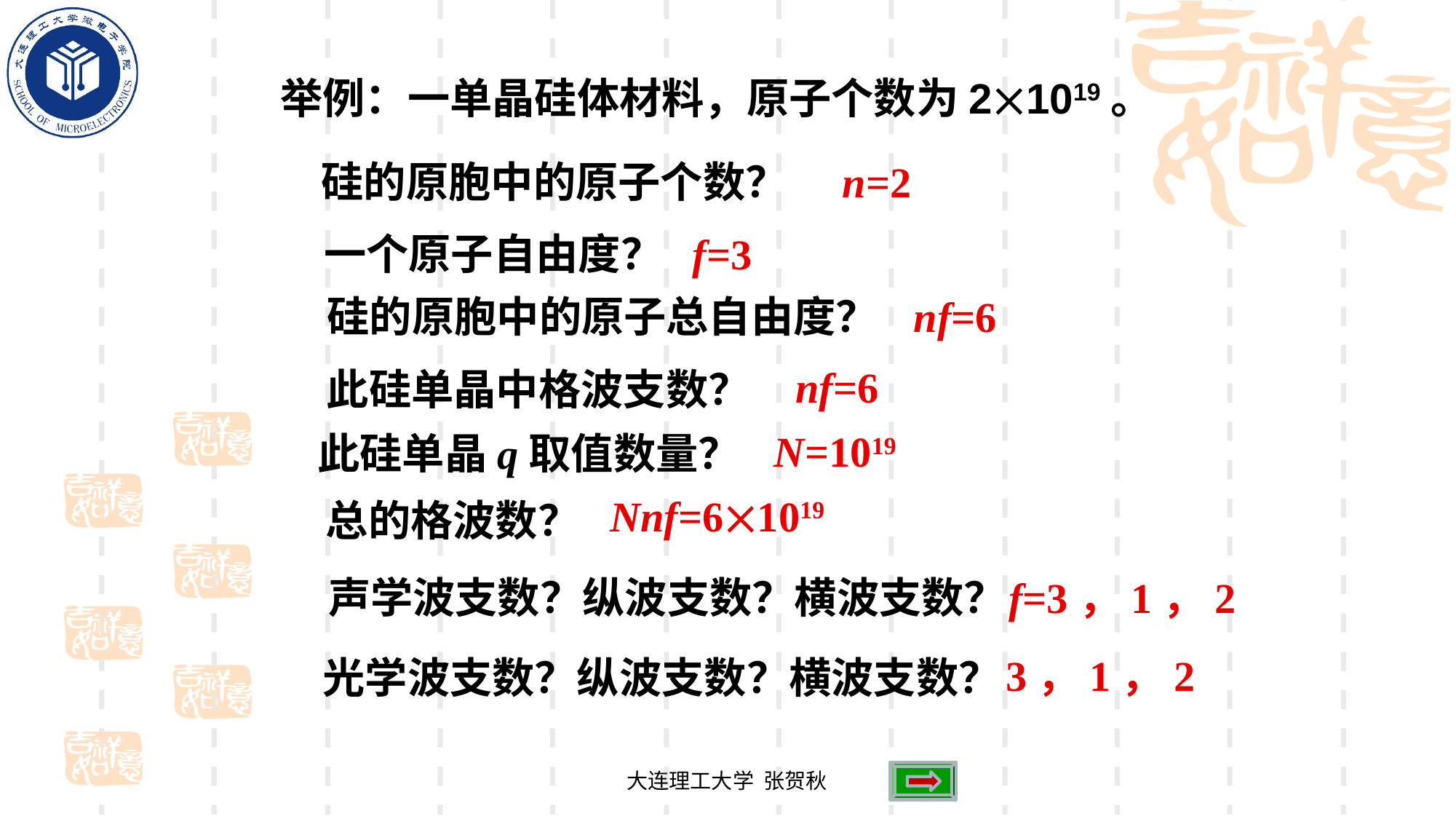

举例：一单晶硅体材料，原子个数为2×1019。
硅的原胞中的原子个数？
n=2
一个原子自由度？
f=3
硅的原胞中的原子总自由度？
nf=6
nf=6
此硅单晶中格波支数？
N=1019
此硅单晶q取值数量？
Nnf=6×1019
总的格波数？
声学波支数？纵波支数？横波支数？
f=3，1，2
3，1，2
光学波支数？纵波支数？横波支数？

大连理工大学  张贺秋